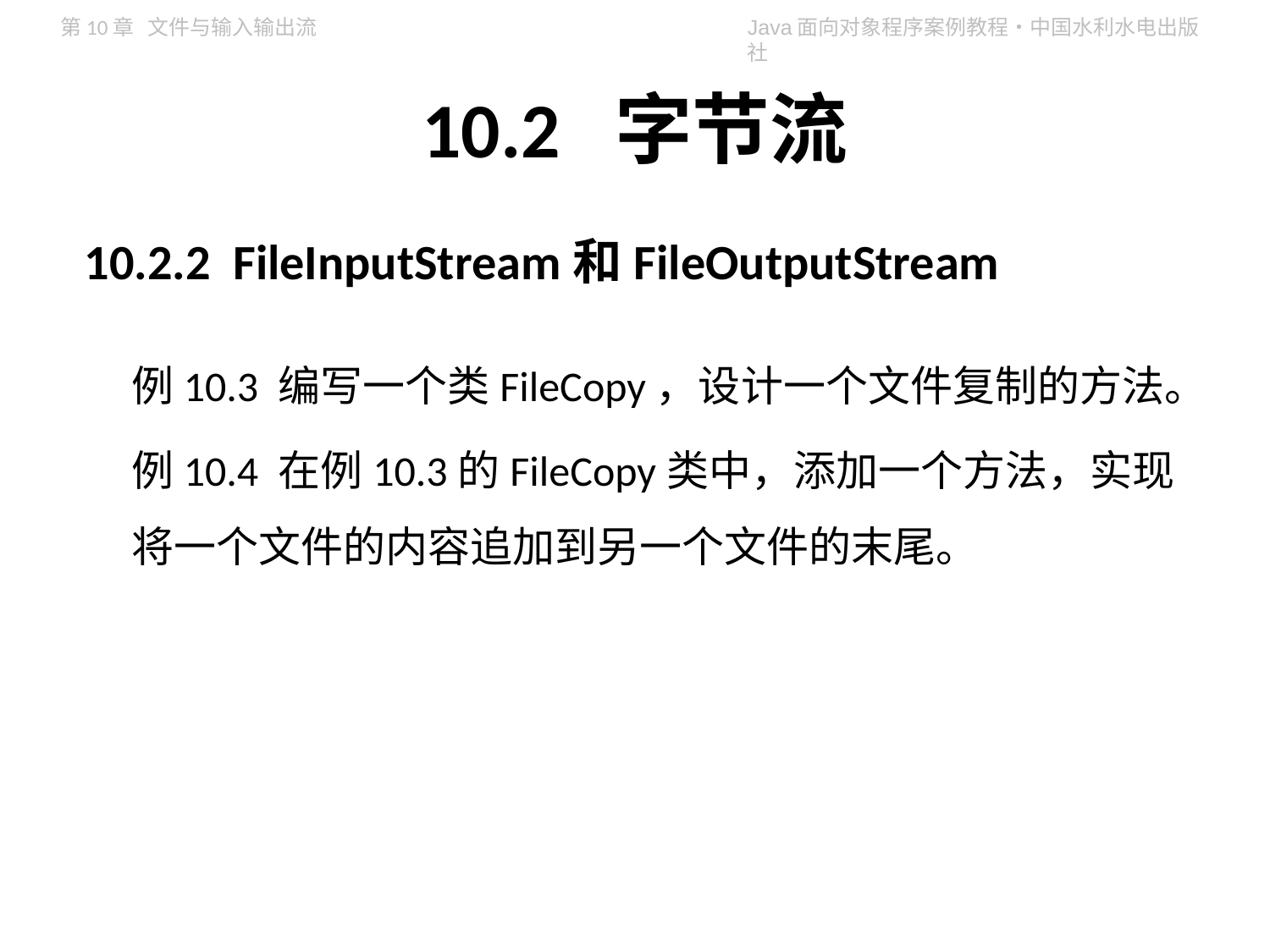

# 10.2  字节流
10.2.2  FileInputStream和FileOutputStream
例10.3 编写一个类FileCopy，设计一个文件复制的方法。
例10.4 在例10.3的FileCopy类中，添加一个方法，实现将一个文件的内容追加到另一个文件的末尾。